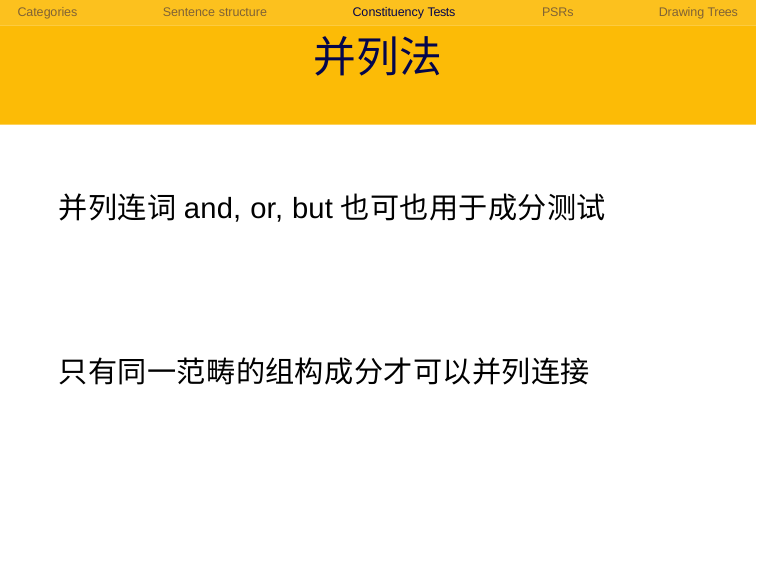

Categories	Sentence structure	Constituency Tests	PSRs	Drawing Trees
# 并列法
并列连词and, or, but也可也用于成分测试
只有同一范畴的组构成分才可以并列连接